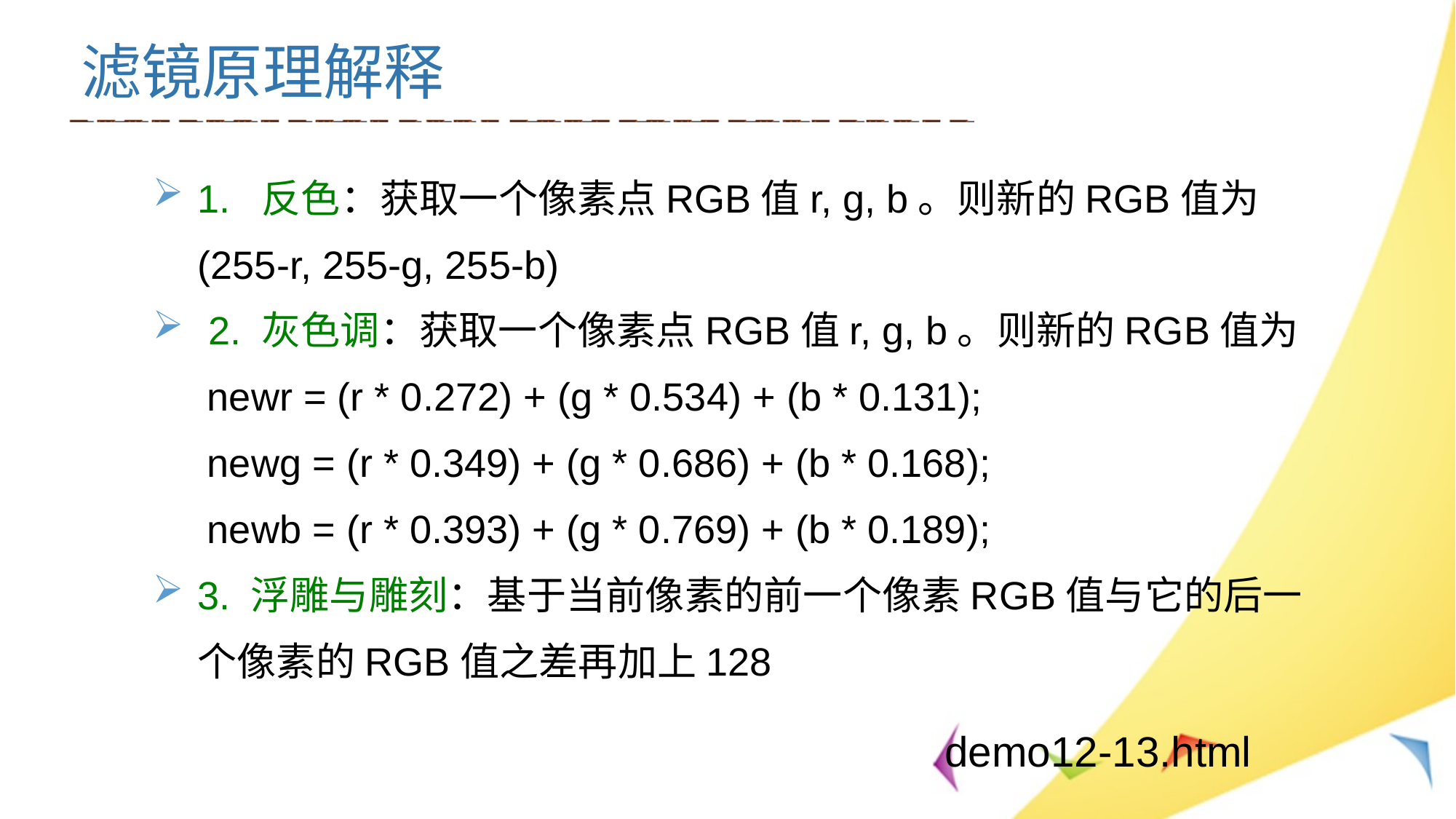

滤镜原理解释
1.  反色：获取一个像素点RGB值r, g, b。则新的RGB值为         (255-r, 255-g, 255-b)
 2. 灰色调：获取一个像素点RGB值r, g, b。则新的RGB值为
     newr = (r * 0.272) + (g * 0.534) + (b * 0.131);
     newg = (r * 0.349) + (g * 0.686) + (b * 0.168);
     newb = (r * 0.393) + (g * 0.769) + (b * 0.189);
3. 浮雕与雕刻：基于当前像素的前一个像素RGB值与它的后一个像素的RGB值之差再加上128
demo12-13.html